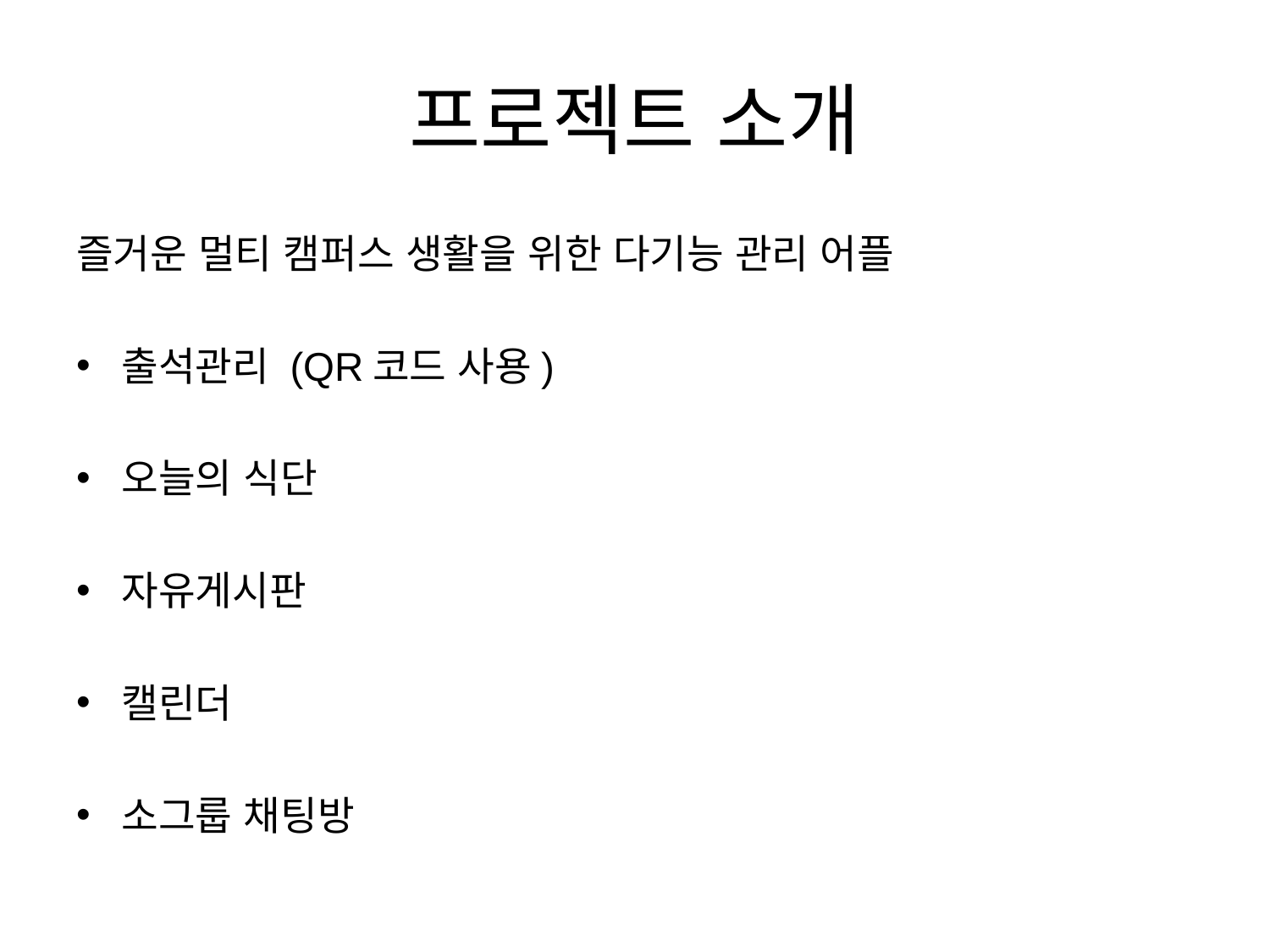

# 프로젝트 소개
즐거운 멀티 캠퍼스 생활을 위한 다기능 관리 어플

출석관리 (QR코드 사용)

오늘의 식단

자유게시판

캘린더

소그룹 채팅방